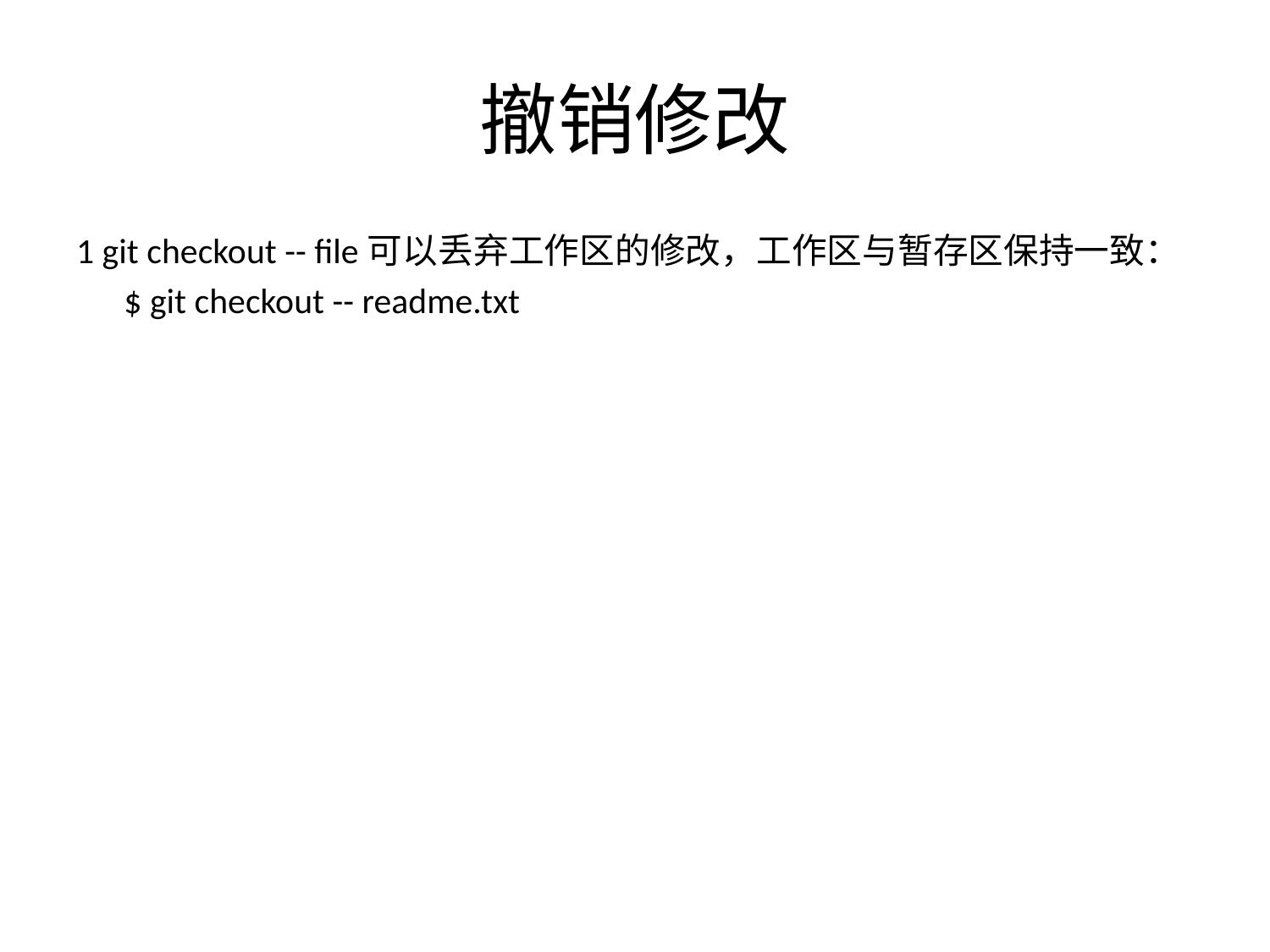

# 撤销修改
1 git checkout -- file可以丢弃工作区的修改，工作区与暂存区保持一致：
	$ git checkout -- readme.txt